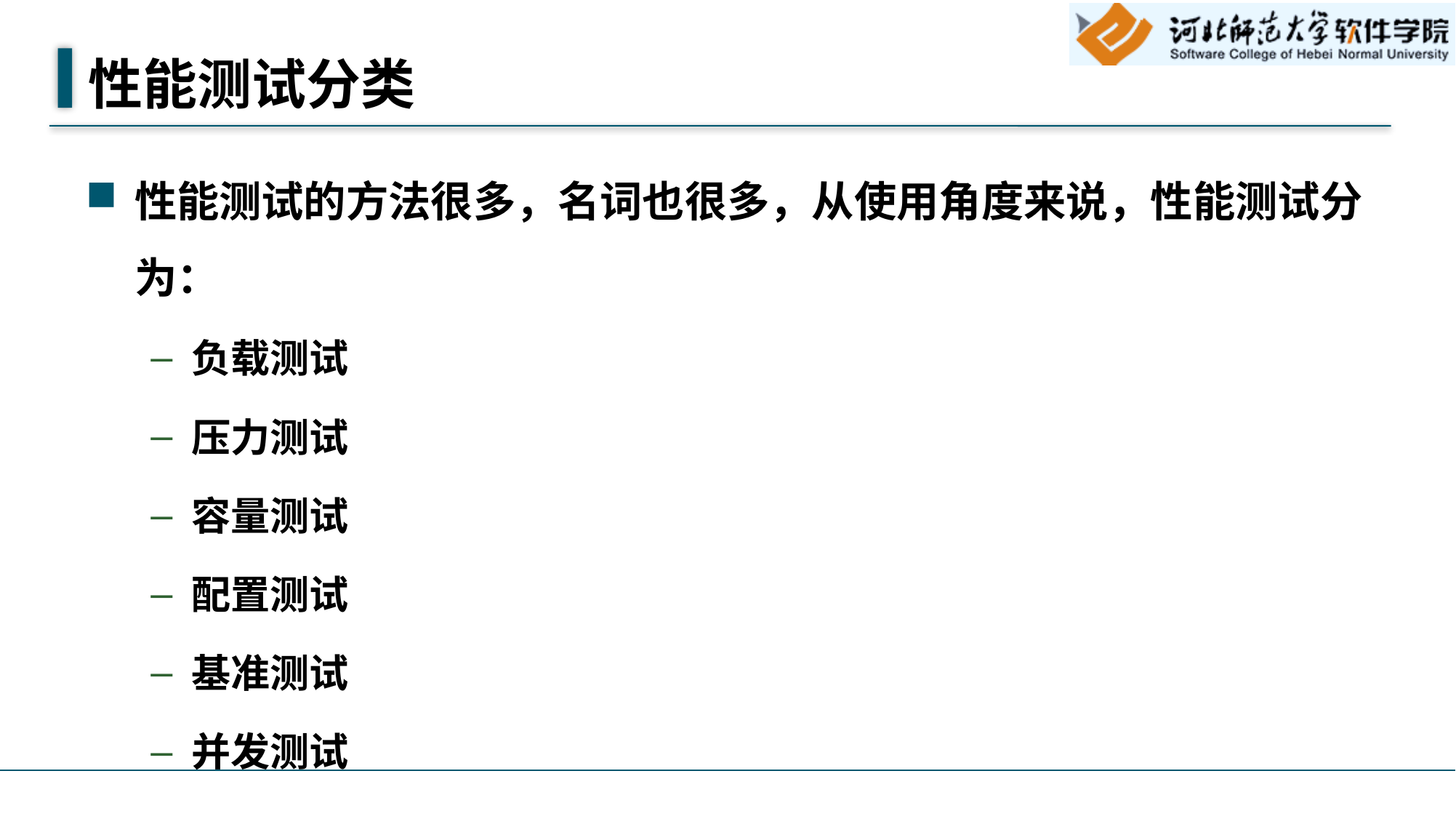

# 性能测试分类
性能测试的方法很多，名词也很多，从使用角度来说，性能测试分为：
负载测试
压力测试
容量测试
配置测试
基准测试
并发测试